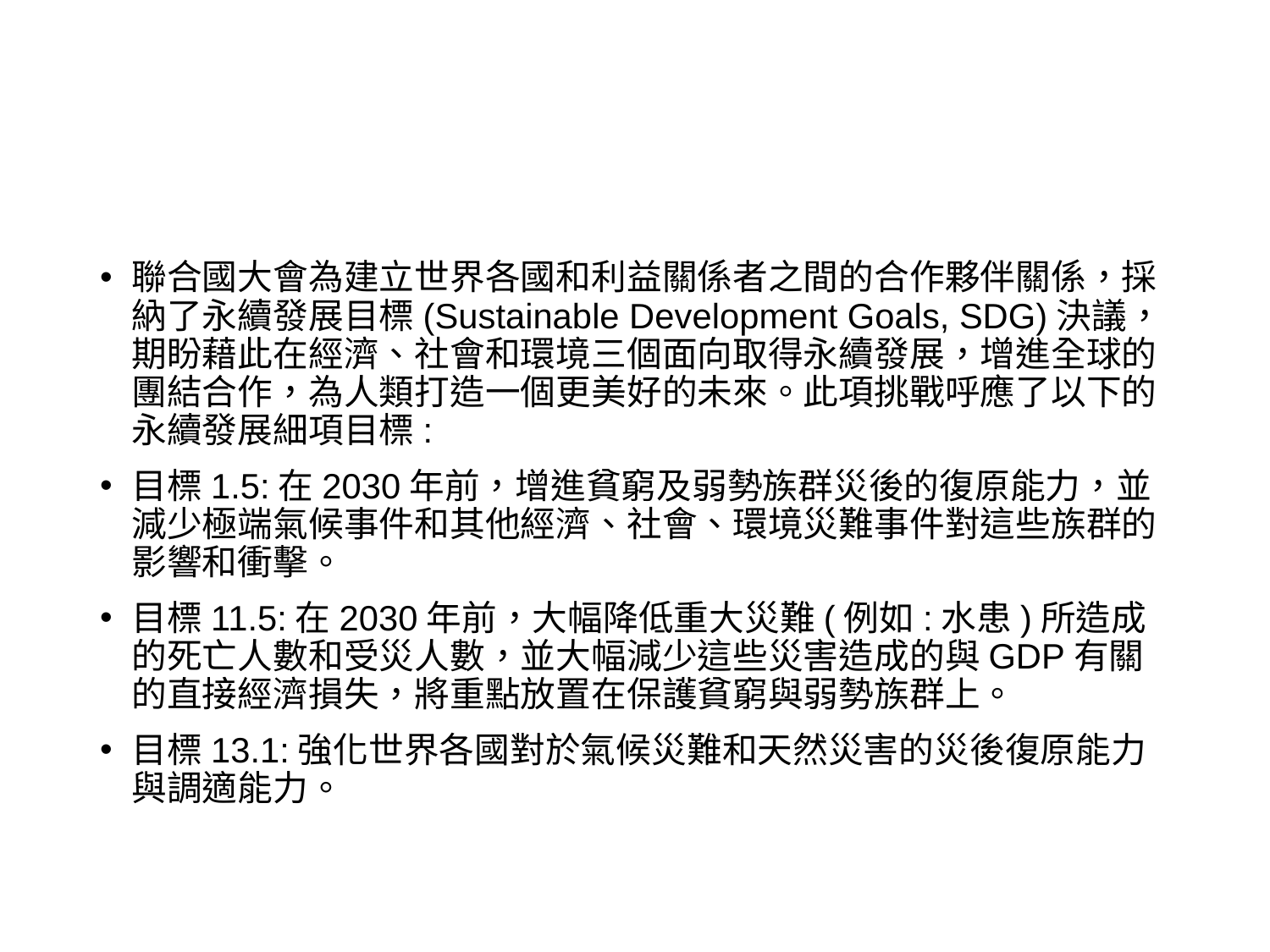

#
聯合國大會為建立世界各國和利益關係者之間的合作夥伴關係，採納了永續發展目標(Sustainable Development Goals, SDG)決議，期盼藉此在經濟、社會和環境三個面向取得永續發展，增進全球的團結合作，為人類打造一個更美好的未來。此項挑戰呼應了以下的永續發展細項目標:
目標1.5:在2030年前，增進貧窮及弱勢族群災後的復原能力，並減少極端氣候事件和其他經濟、社會、環境災難事件對這些族群的影響和衝擊。
目標11.5:在2030年前，大幅降低重大災難(例如:水患)所造成的死亡人數和受災人數，並大幅減少這些災害造成的與GDP有關的直接經濟損失，將重點放置在保護貧窮與弱勢族群上。
目標13.1:強化世界各國對於氣候災難和天然災害的災後復原能力與調適能力。